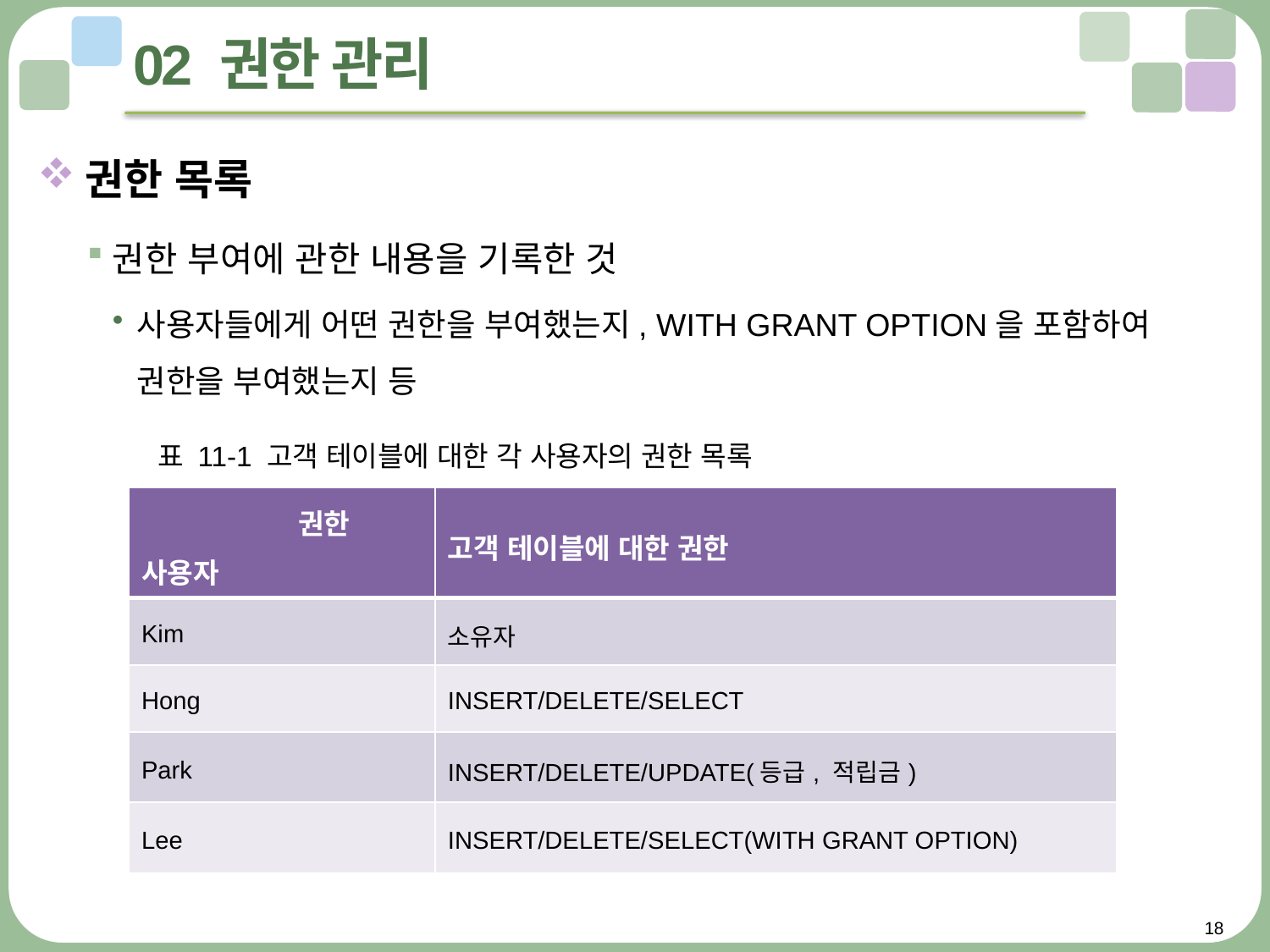

# 02 권한 관리
권한 목록
권한 부여에 관한 내용을 기록한 것
사용자들에게 어떤 권한을 부여했는지, WITH GRANT OPTION을 포함하여
권한을 부여했는지 등
표 11-1 고객 테이블에 대한 각 사용자의 권한 목록
| 권한 사용자 | 고객 테이블에 대한 권한 |
| --- | --- |
| Kim | 소유자 |
| Hong | INSERT/DELETE/SELECT |
| Park | INSERT/DELETE/UPDATE(등급, 적립금) |
| Lee | INSERT/DELETE/SELECT(WITH GRANT OPTION) |